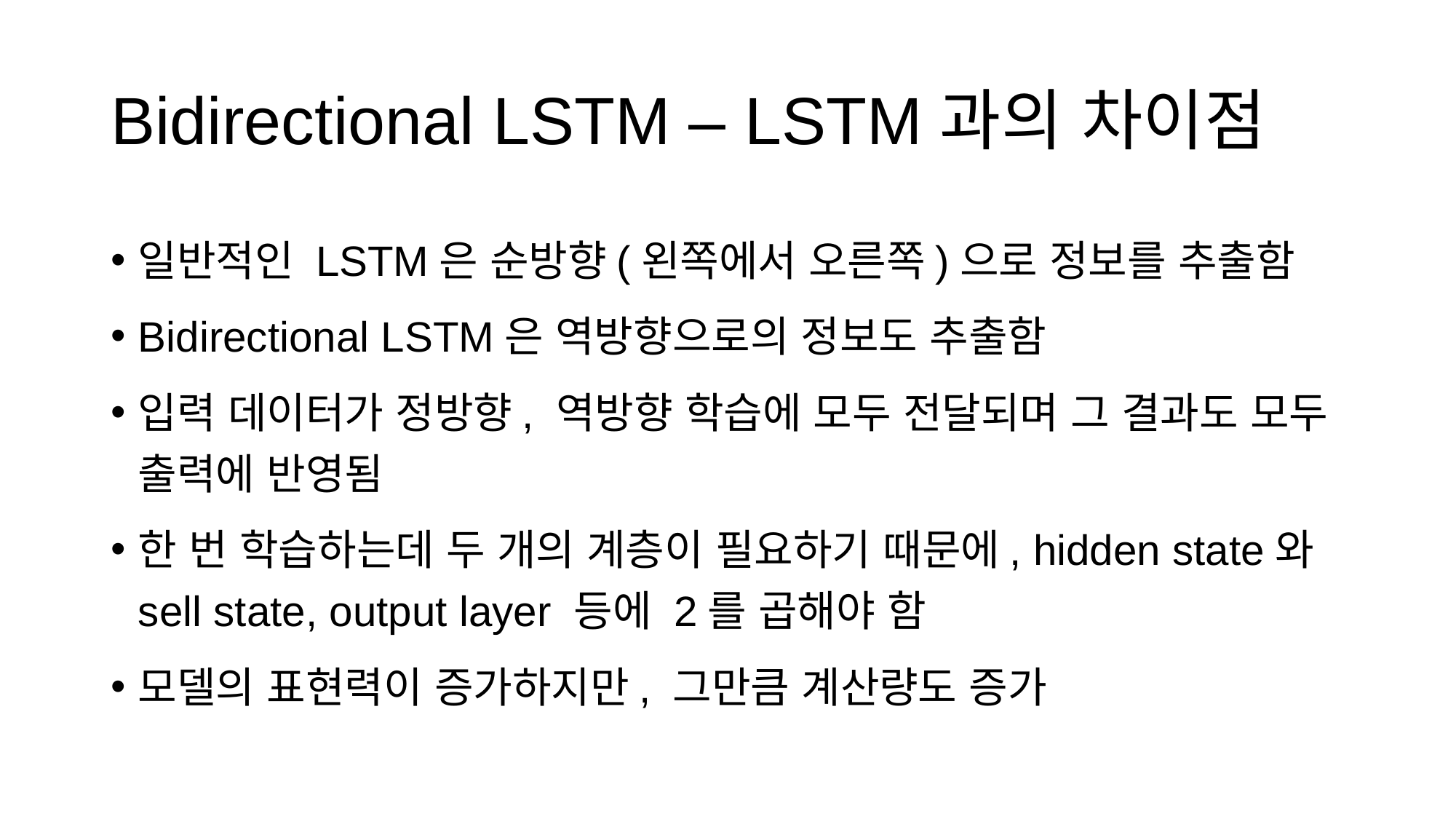

# Bidirectional LSTM – LSTM과의 차이점
일반적인 LSTM은 순방향(왼쪽에서 오른쪽)으로 정보를 추출함
Bidirectional LSTM은 역방향으로의 정보도 추출함
입력 데이터가 정방향, 역방향 학습에 모두 전달되며 그 결과도 모두 출력에 반영됨
한 번 학습하는데 두 개의 계층이 필요하기 때문에, hidden state와 sell state, output layer 등에 2를 곱해야 함
모델의 표현력이 증가하지만, 그만큼 계산량도 증가